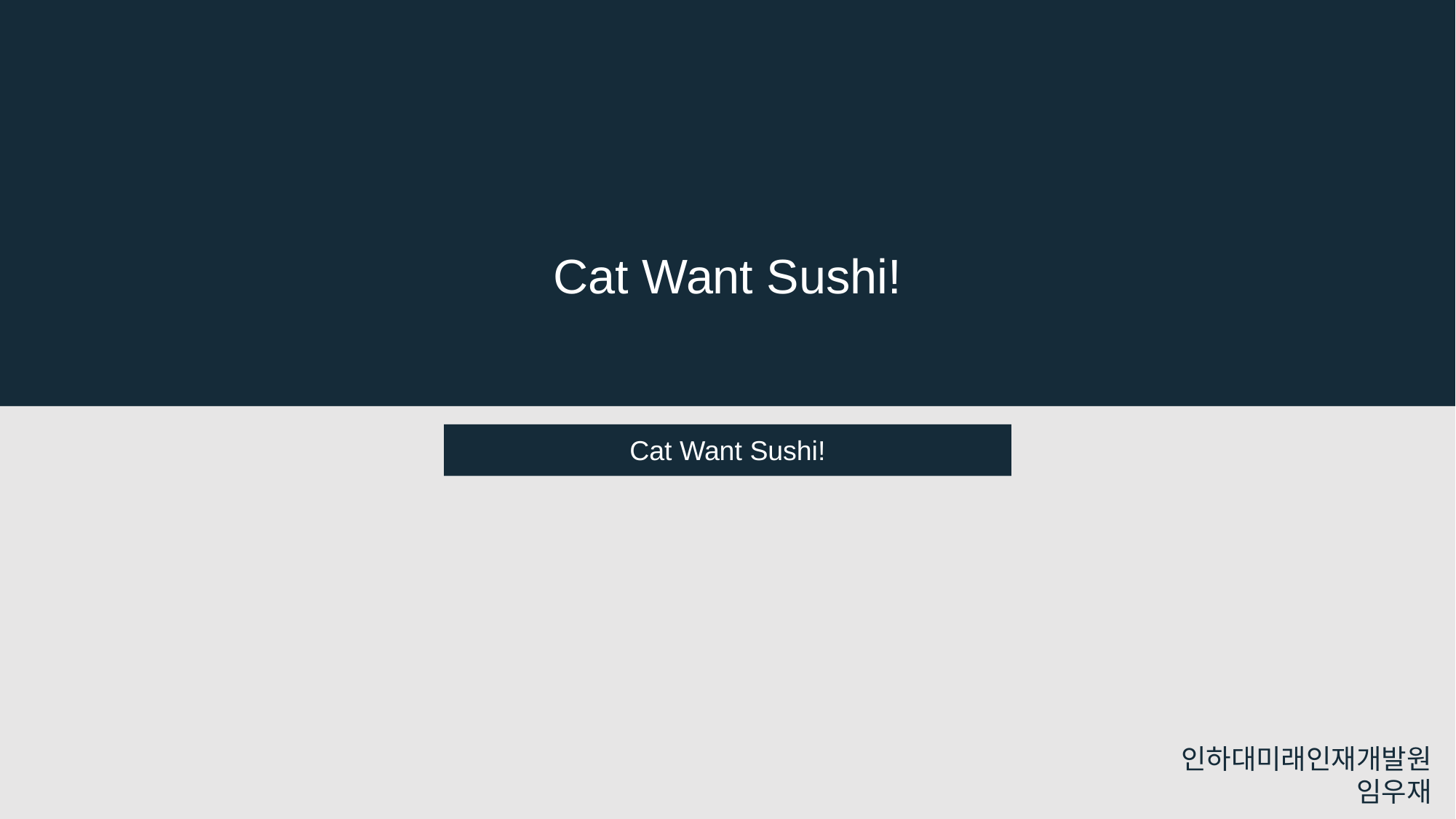

Cat Want Sushi!

Cat Want Sushi!
인하대미래인재개발원
임우재